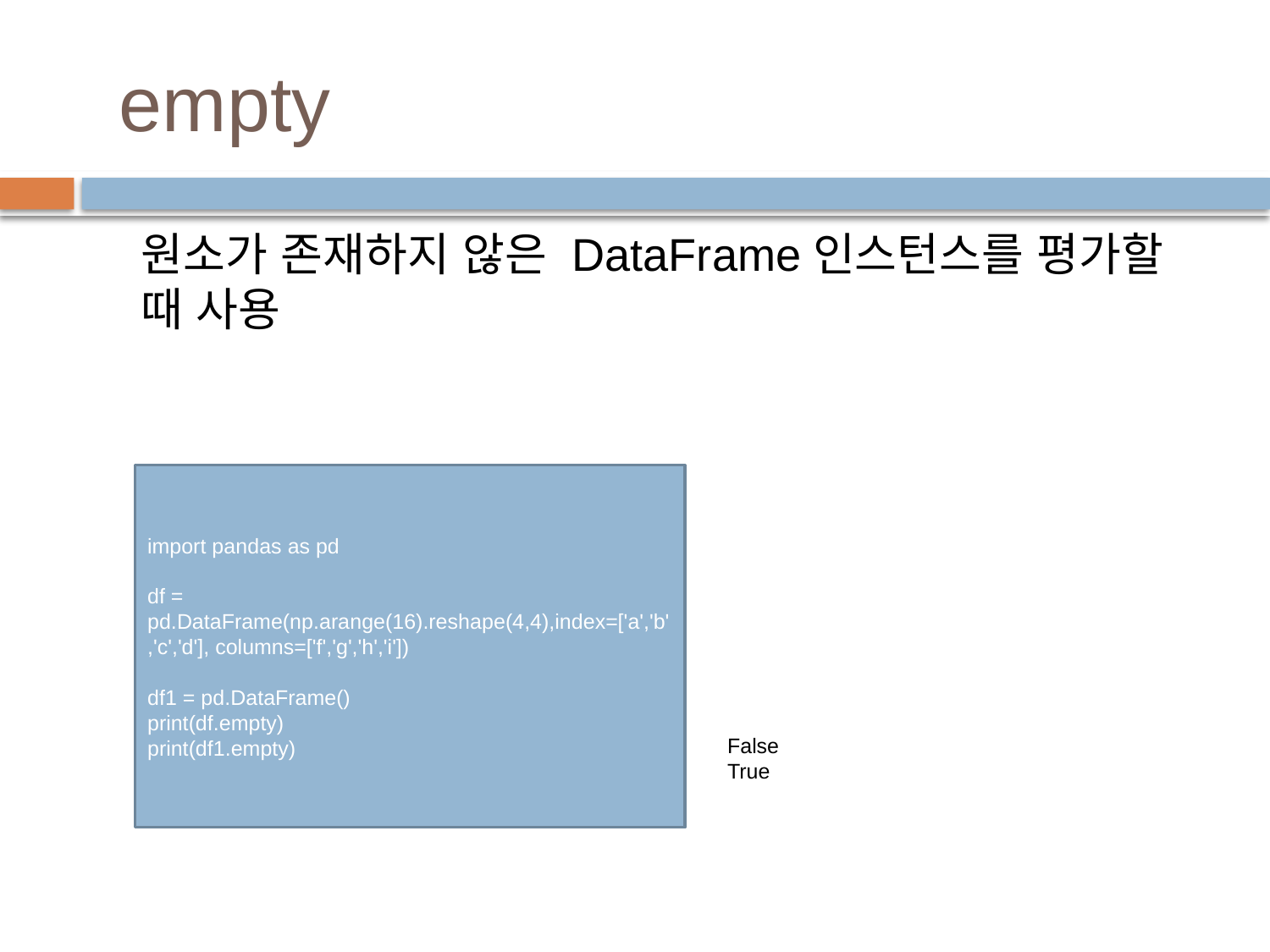

# empty
원소가 존재하지 않은 DataFrame인스턴스를 평가할 때 사용
import pandas as pd

df = pd.DataFrame(np.arange(16).reshape(4,4),index=['a','b','c','d'], columns=['f','g','h','i'])

df1 = pd.DataFrame()
print(df.empty)
print(df1.empty)
False
True